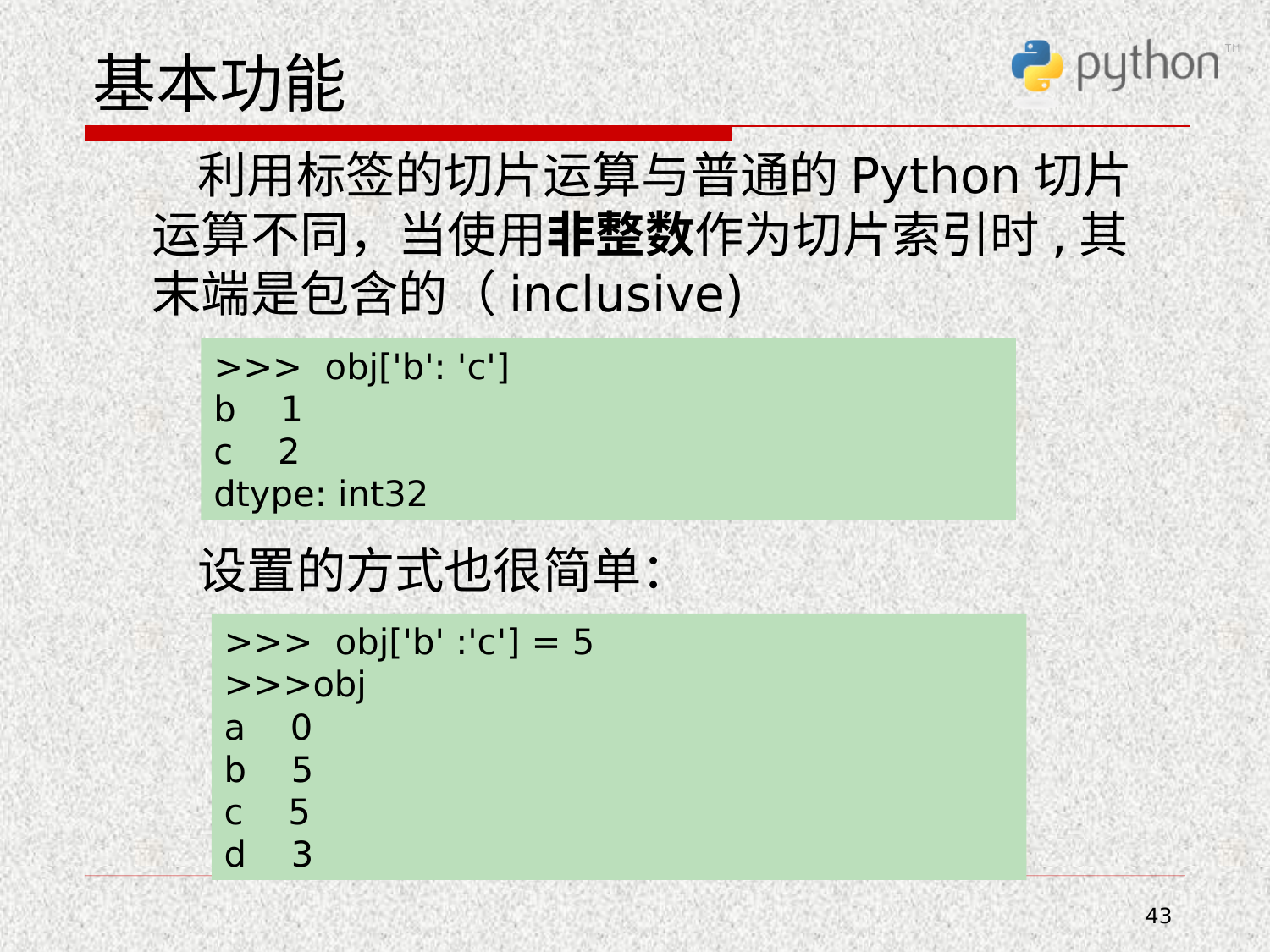

# 基本功能
         利用标签的切片运算与普通的Python切片运算不同，当使用非整数作为切片索引时,其末端是包含的（inclusive)

         设置的方式也很简单：

>>>  obj['b': 'c']
b    1
c    2
dtype: int32
>>>  obj['b' :'c'] = 5
>>>obj
a    0
b    5
c    5
d    3
43